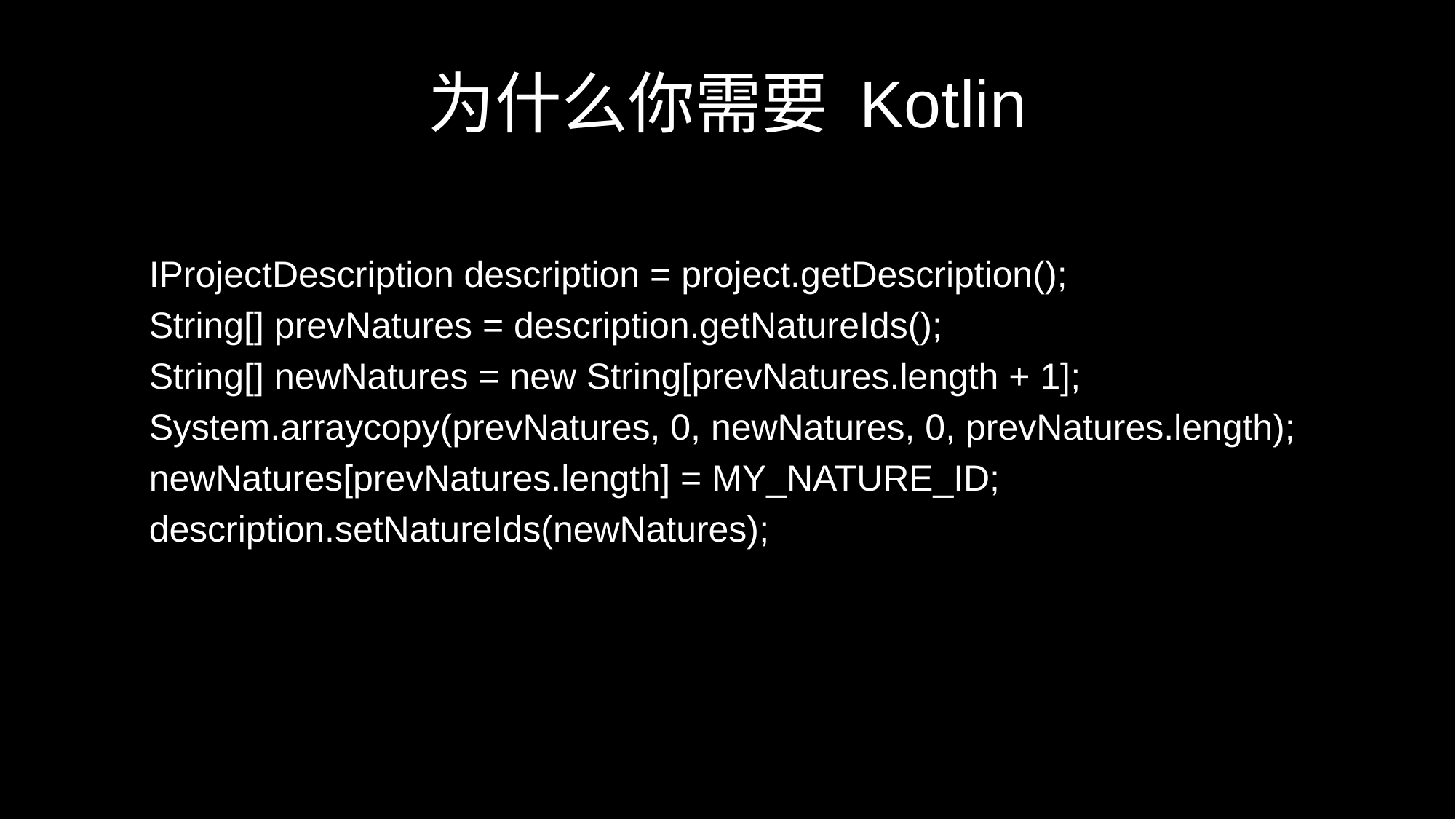

# 为什么你需要 Kotlin
IProjectDescription description = project.getDescription();
String[] prevNatures = description.getNatureIds();
String[] newNatures = new String[prevNatures.length + 1];
System.arraycopy(prevNatures, 0, newNatures, 0, prevNatures.length);
newNatures[prevNatures.length] = MY_NATURE_ID;
description.setNatureIds(newNatures);